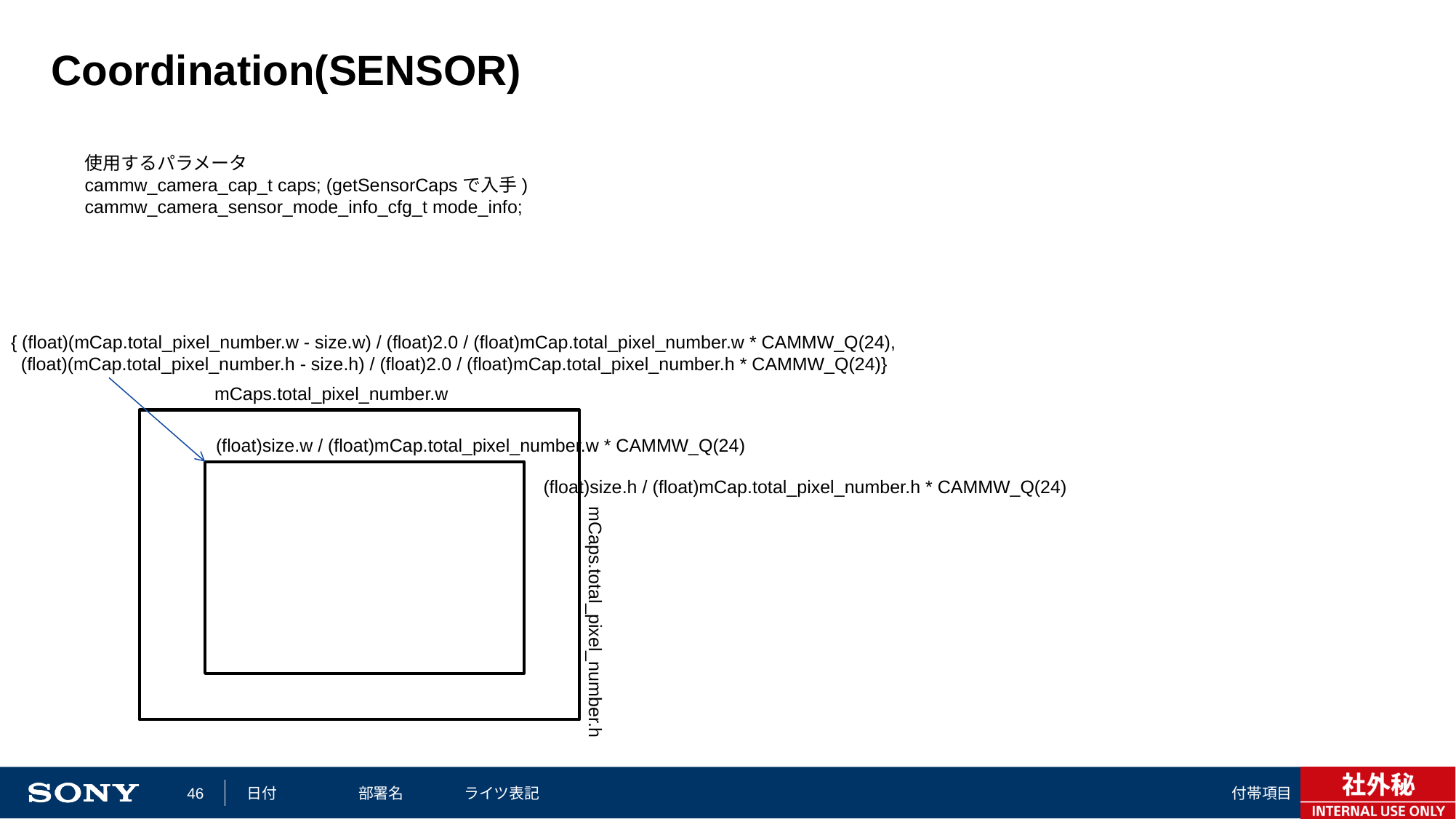

# Coordination(SENSOR)
使用するパラメータ
cammw_camera_cap_t caps; (getSensorCapsで入手)
cammw_camera_sensor_mode_info_cfg_t mode_info;
{ (float)(mCap.total_pixel_number.w - size.w) / (float)2.0 / (float)mCap.total_pixel_number.w * CAMMW_Q(24),
  (float)(mCap.total_pixel_number.h - size.h) / (float)2.0 / (float)mCap.total_pixel_number.h * CAMMW_Q(24)}
mCaps.total_pixel_number.w

(float)size.w / (float)mCap.total_pixel_number.w * CAMMW_Q(24)

(float)size.h / (float)mCap.total_pixel_number.h * CAMMW_Q(24)
mCaps.total_pixel_number.h